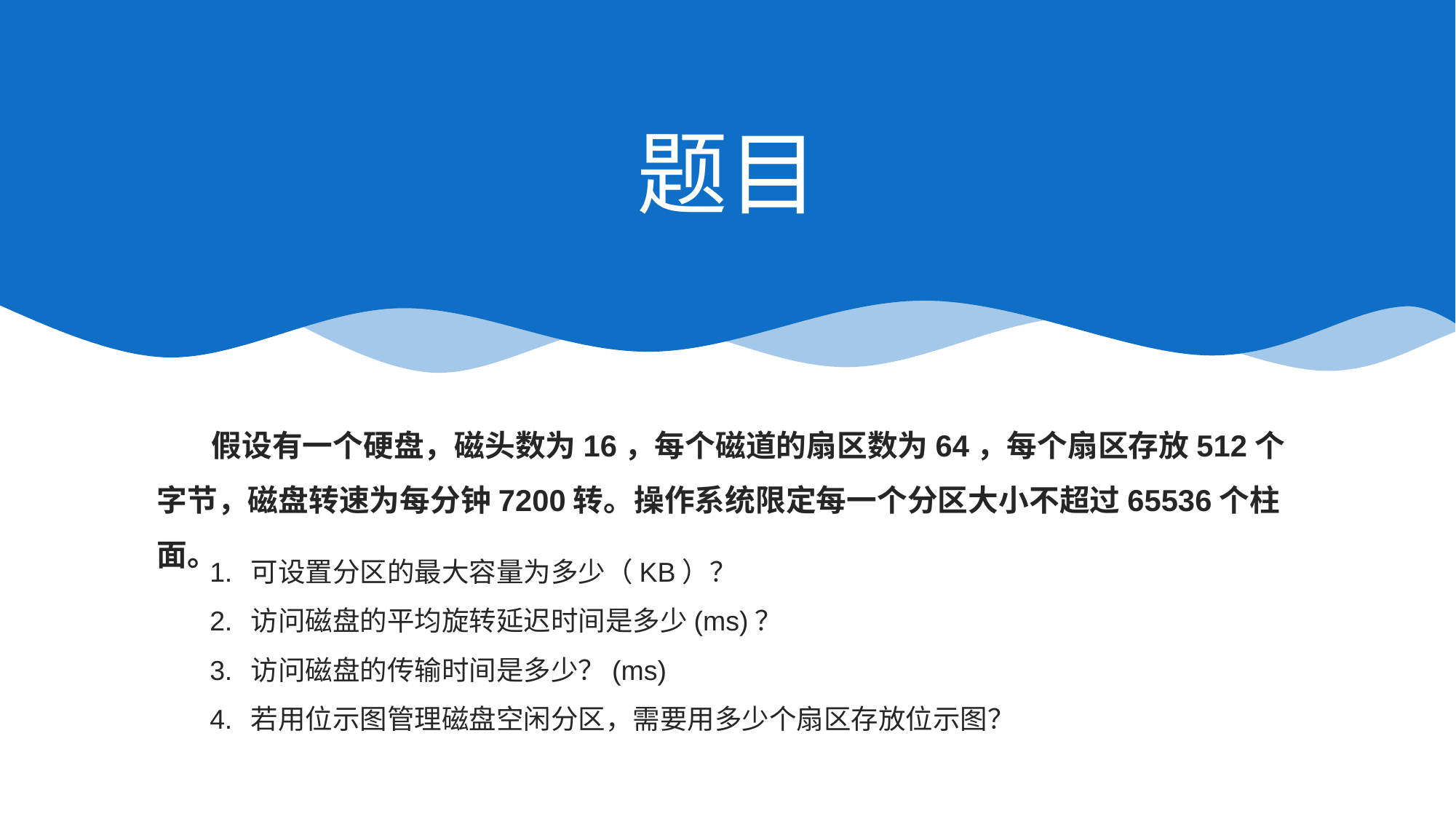

题目
假设有一个硬盘，磁头数为16，每个磁道的扇区数为64，每个扇区存放512个字节，磁盘转速为每分钟7200转。操作系统限定每一个分区大小不超过65536个柱面。
可设置分区的最大容量为多少（KB）？
访问磁盘的平均旋转延迟时间是多少(ms)？
访问磁盘的传输时间是多少？(ms)
若用位示图管理磁盘空闲分区，需要用多少个扇区存放位示图？